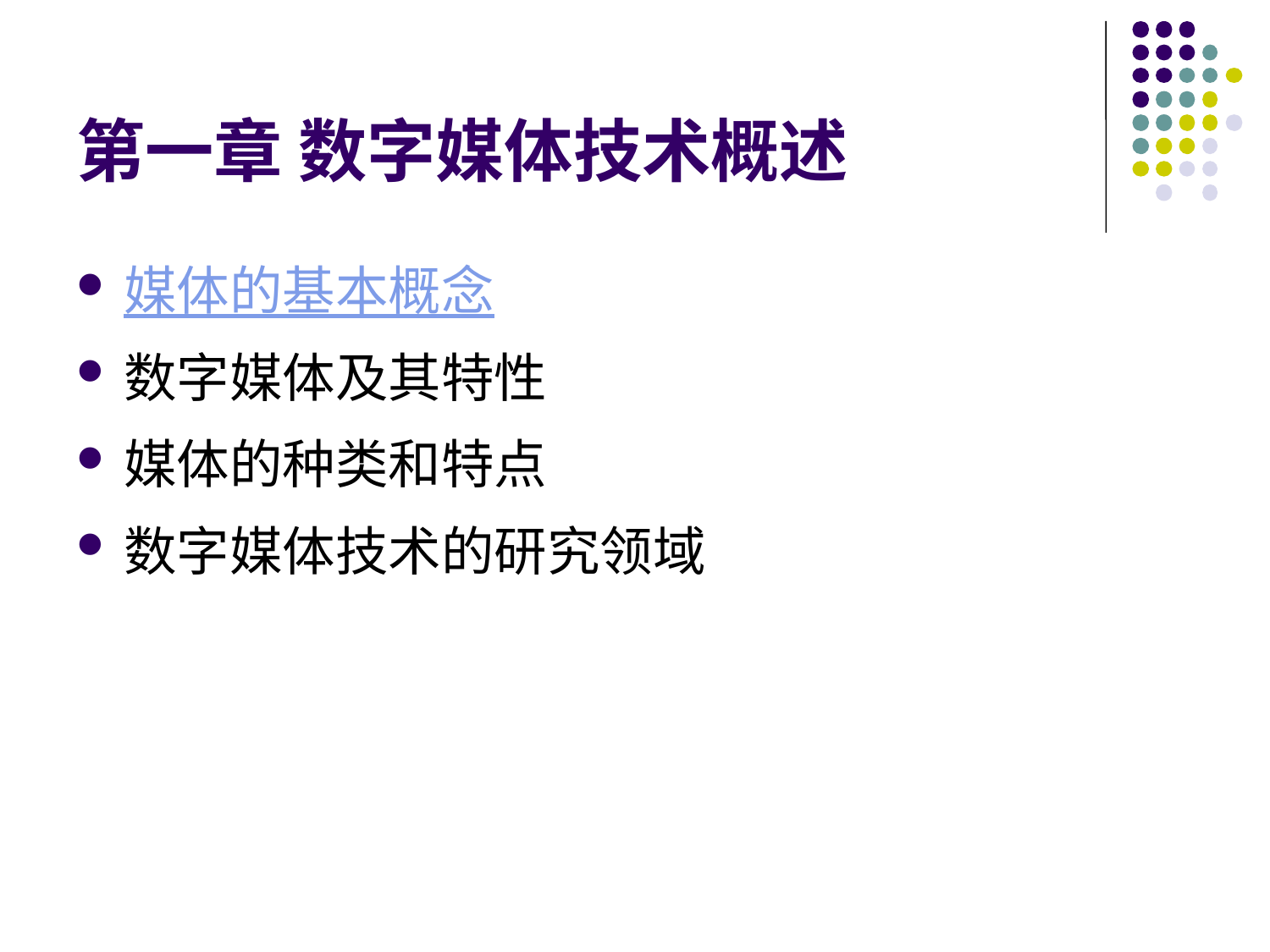

# 第一章 数字媒体技术概述
媒体的基本概念
数字媒体及其特性
媒体的种类和特点
数字媒体技术的研究领域